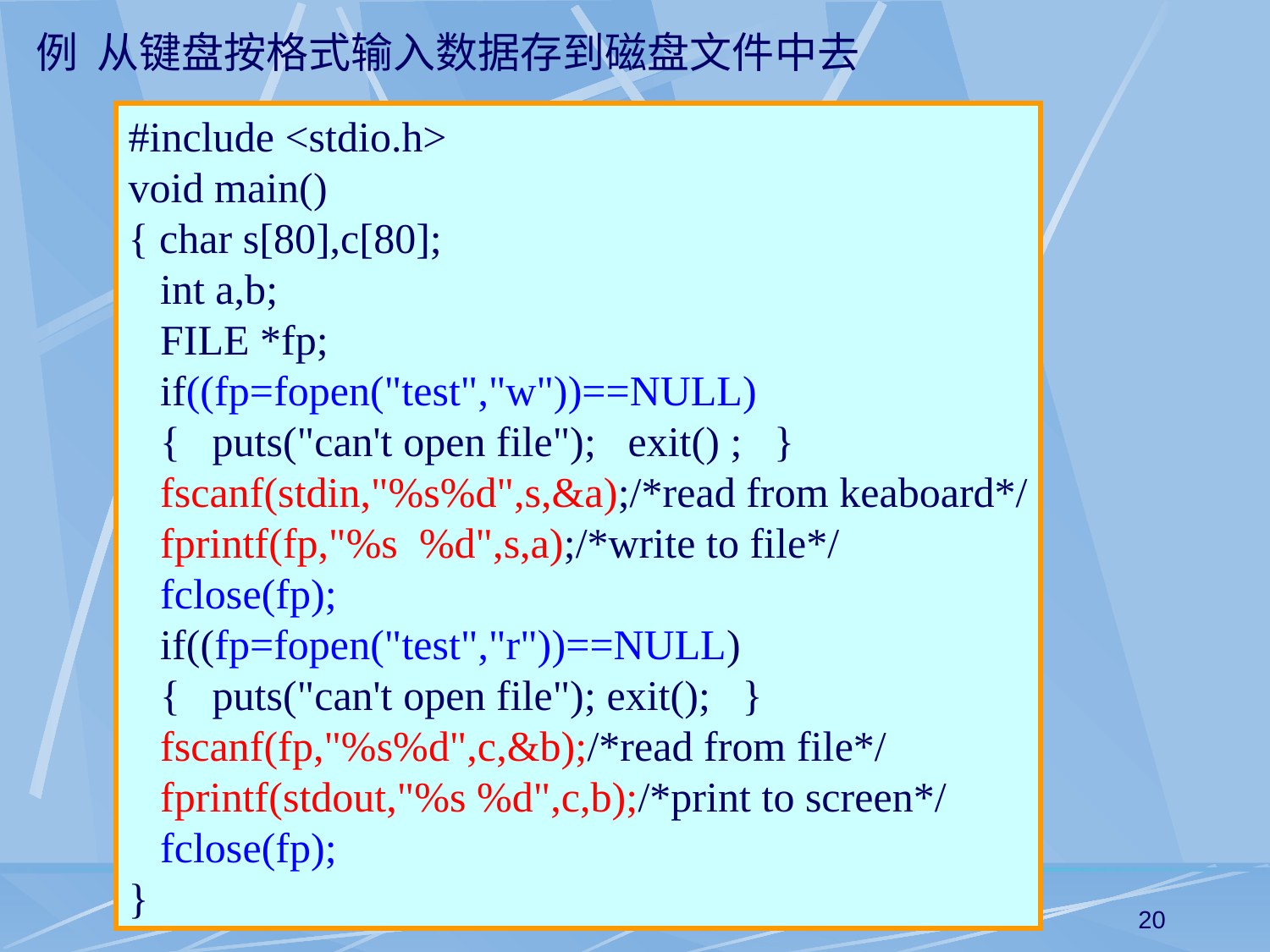

例  从键盘按格式输入数据存到磁盘文件中去
#include <stdio.h>
void main()
{ char s[80],c[80];
   int a,b;
   FILE *fp;
   if((fp=fopen("test","w"))==NULL)
   {   puts("can't open file");   exit() ;   }
   fscanf(stdin,"%s%d",s,&a);/*read from keaboard*/
   fprintf(fp,"%s  %d",s,a);/*write to file*/
   fclose(fp);
   if((fp=fopen("test","r"))==NULL)
   {   puts("can't open file"); exit();   }
   fscanf(fp,"%s%d",c,&b);/*read from file*/
   fprintf(stdout,"%s %d",c,b);/*print to screen*/
   fclose(fp);
}
20